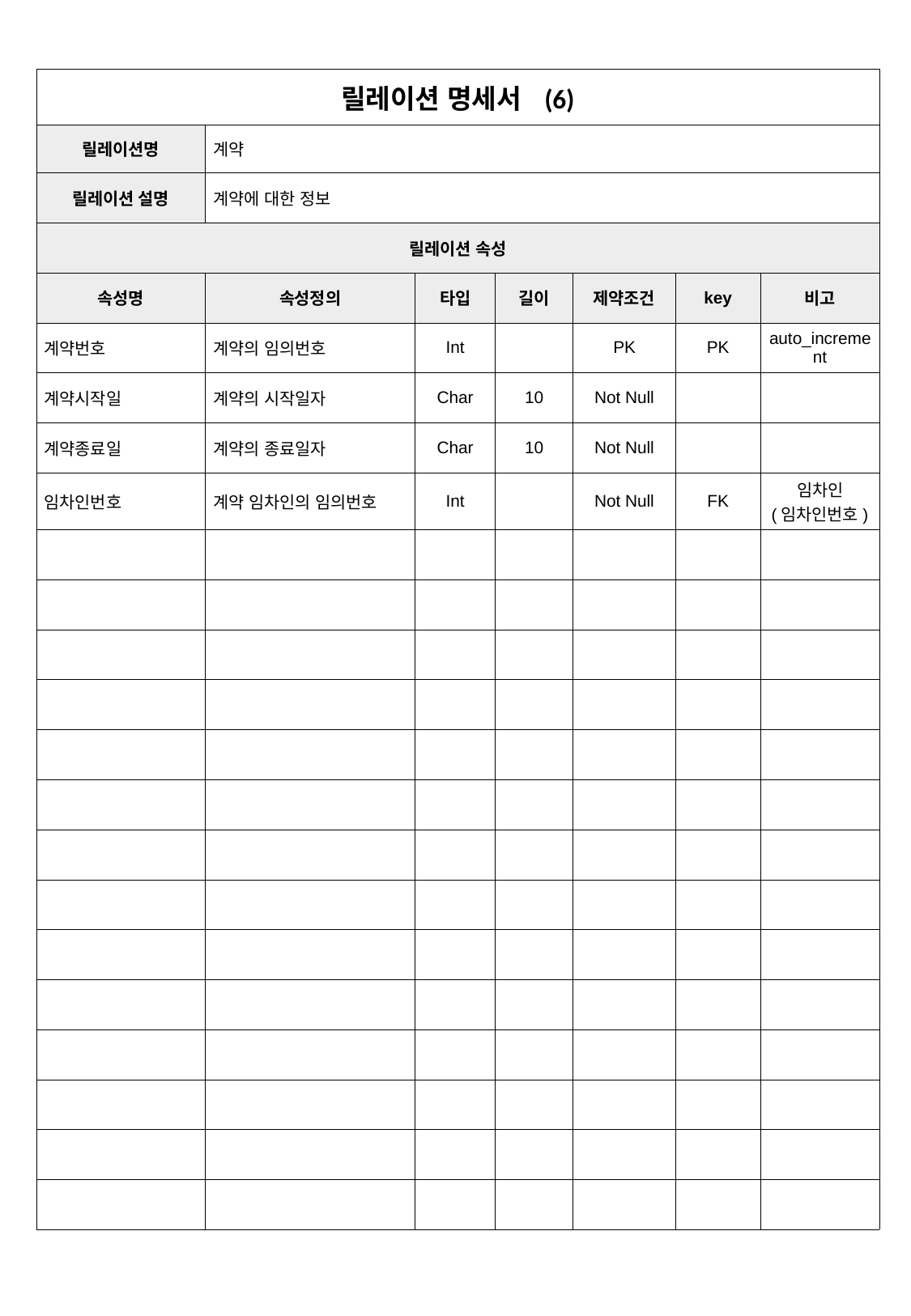

| 릴레이션 명세서 (6) |  |  |  |  |  |  |
| --- | --- | --- | --- | --- | --- | --- |
| 릴레이션명 | 계약 |  |  |  |  |  |
| 릴레이션 설명 | 계약에 대한 정보 |  |  |  |  |  |
| 릴레이션 속성 |  |  |  |  |  |  |
| 속성명 | 속성정의 | 타입 | 길이 | 제약조건 | key | 비고 |
| 계약번호 | 계약의 임의번호 | Int |  | PK | PK | auto\_increment |
| 계약시작일 | 계약의 시작일자 | Char | 10 | Not Null |  |  |
| 계약종료일 | 계약의 종료일자 | Char | 10 | Not Null |  |  |
| 임차인번호 | 계약 임차인의 임의번호 | Int |  | Not Null | FK | 임차인 (임차인번호) |
|  |  |  |  |  |  |  |
|  |  |  |  |  |  |  |
|  |  |  |  |  |  |  |
|  |  |  |  |  |  |  |
|  |  |  |  |  |  |  |
|  |  |  |  |  |  |  |
|  |  |  |  |  |  |  |
|  |  |  |  |  |  |  |
|  |  |  |  |  |  |  |
|  |  |  |  |  |  |  |
|  |  |  |  |  |  |  |
|  |  |  |  |  |  |  |
|  |  |  |  |  |  |  |
|  |  |  |  |  |  |  |